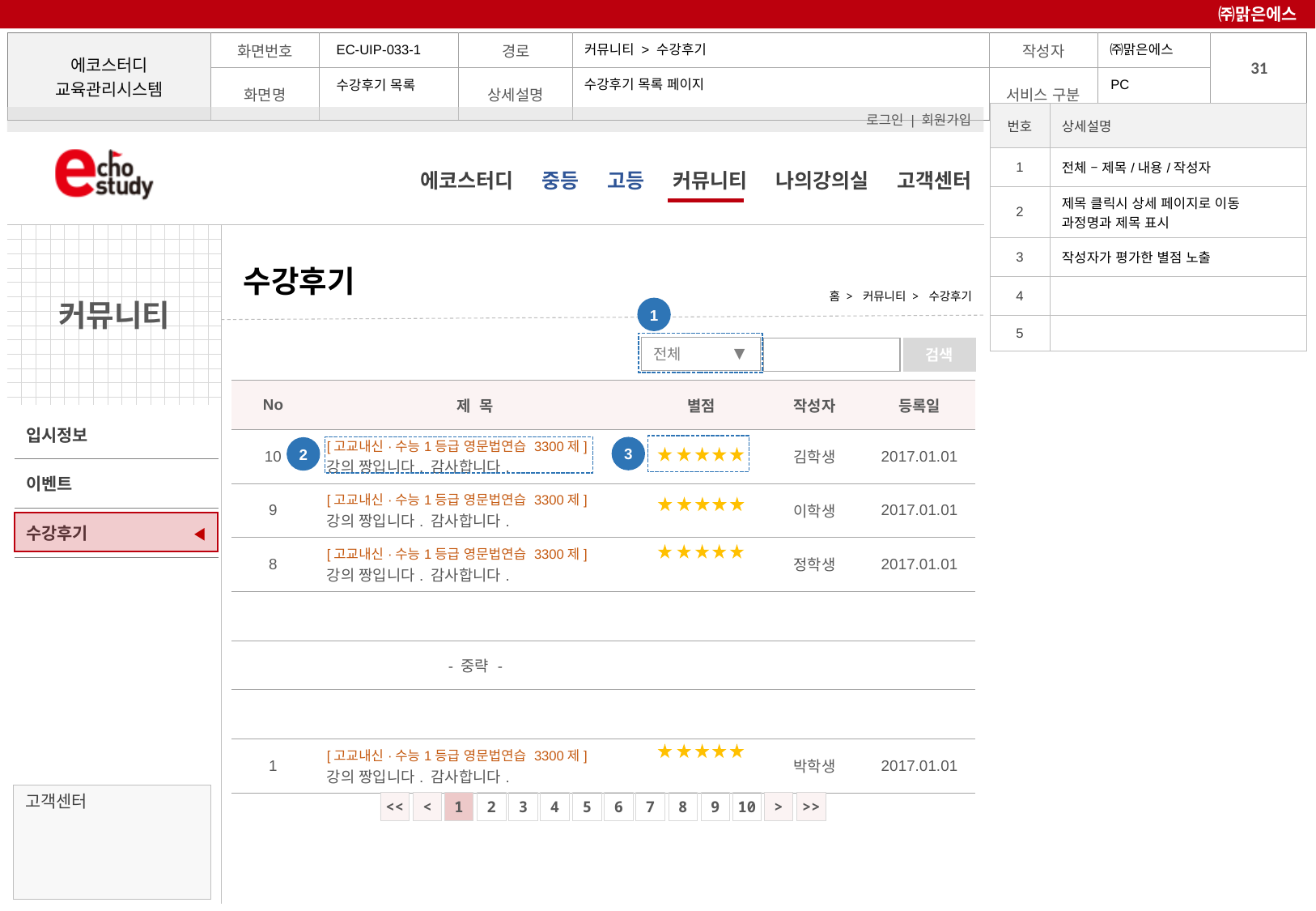

㈜맑은에스
커뮤니티 > 수강후기
EC-UIP-033-1
PC
수강후기 목록 페이지
수강후기 목록
| 번호 | 상세설명 |
| --- | --- |
| 1 | 전체 – 제목/내용/작성자 |
| 2 | 제목 클릭시 상세 페이지로 이동 과정명과 제목 표시 |
| 3 | 작성자가 평가한 별점 노출 |
| 4 |  |
| 5 |  |
# 수강후기
홈 > 커뮤니티 > 수강후기
1

▼
전체

검색
| No | 제 목 | 별점 | 작성자 | 등록일 |
| --- | --- | --- | --- | --- |
| 10 | [고교내신·수능1등급 영문법연습 3300제] 강의 짱입니다. 감사합니다. |  | 김학생 | 2017.01.01 |
| 9 | [고교내신·수능1등급 영문법연습 3300제] 강의 짱입니다. 감사합니다. |  | 이학생 | 2017.01.01 |
| 8 | [고교내신·수능1등급 영문법연습 3300제] 강의 짱입니다. 감사합니다. |  | 정학생 | 2017.01.01 |
|  |  |  |  |  |
|  | - 중략 - |  |  |  |
|  |  |  |  |  |
| 1 | [고교내신·수능1등급 영문법연습 3300제] 강의 짱입니다. 감사합니다. |  | 박학생 | 2017.01.01 |

3
2

◀

<<
<
1
2
3
4
5
6
7
8
9
10
>
>>